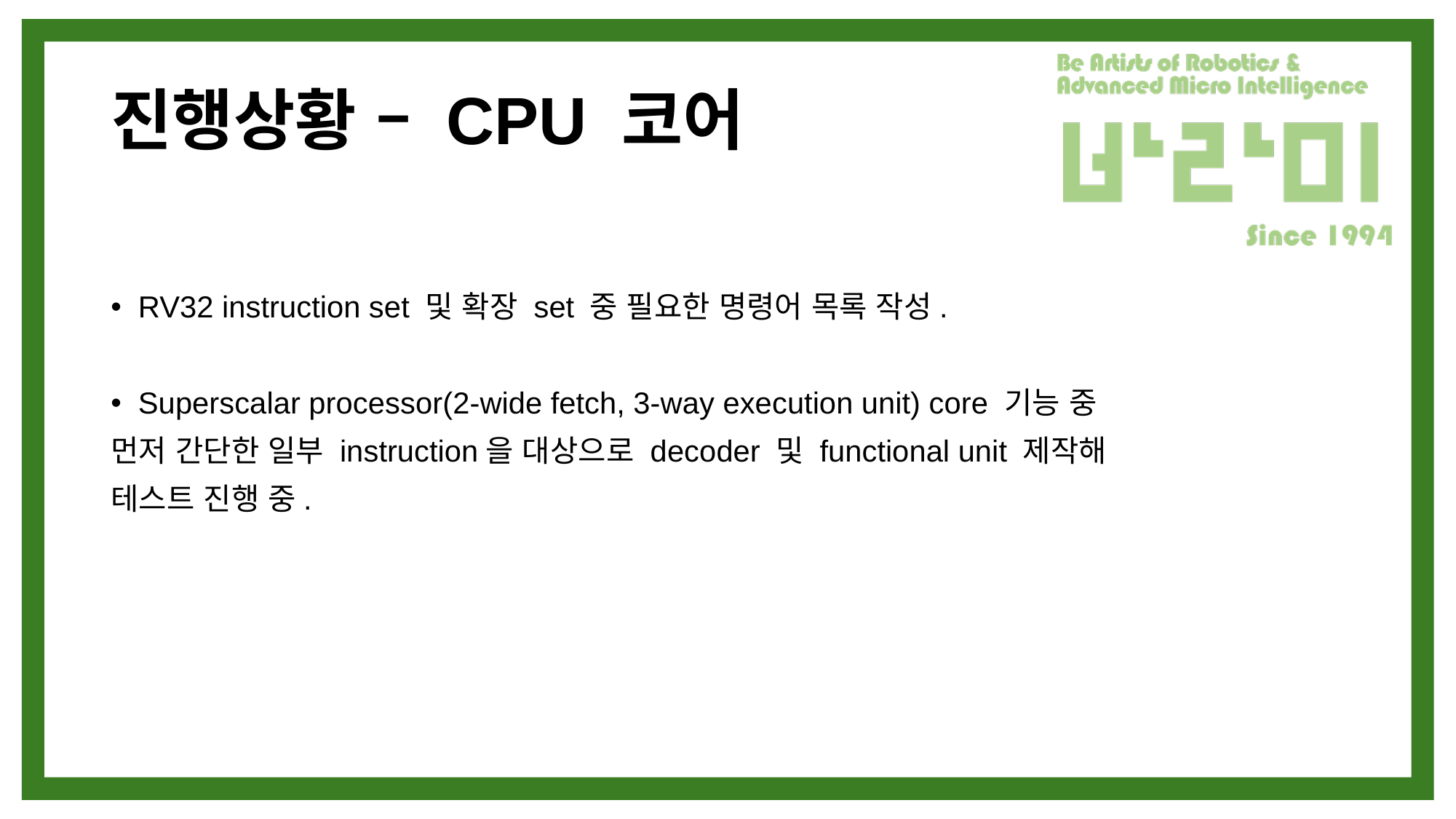

# 진행상황 – CPU 코어
RV32 instruction set 및 확장 set 중 필요한 명령어 목록 작성.

Superscalar processor(2-wide fetch, 3-way execution unit) core 기능 중
먼저 간단한 일부 instruction을 대상으로 decoder 및 functional unit 제작해
테스트 진행 중.